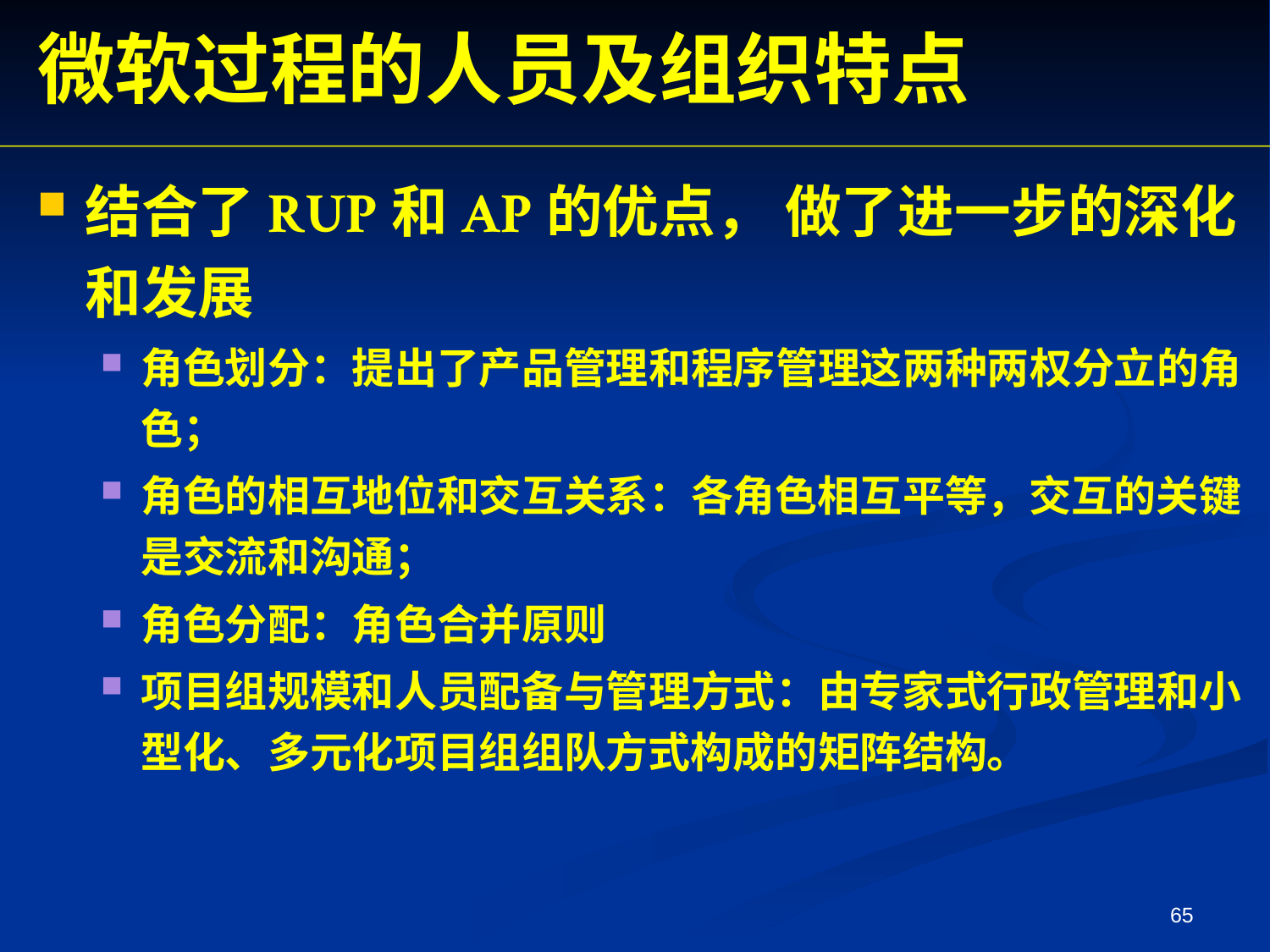

微软过程的人员及组织特点

结合了RUP和AP的优点， 做了进一步的深化和发展
角色划分：提出了产品管理和程序管理这两种两权分立的角色；
角色的相互地位和交互关系：各角色相互平等，交互的关键是交流和沟通；
角色分配：角色合并原则
项目组规模和人员配备与管理方式：由专家式行政管理和小型化、多元化项目组组队方式构成的矩阵结构。

65